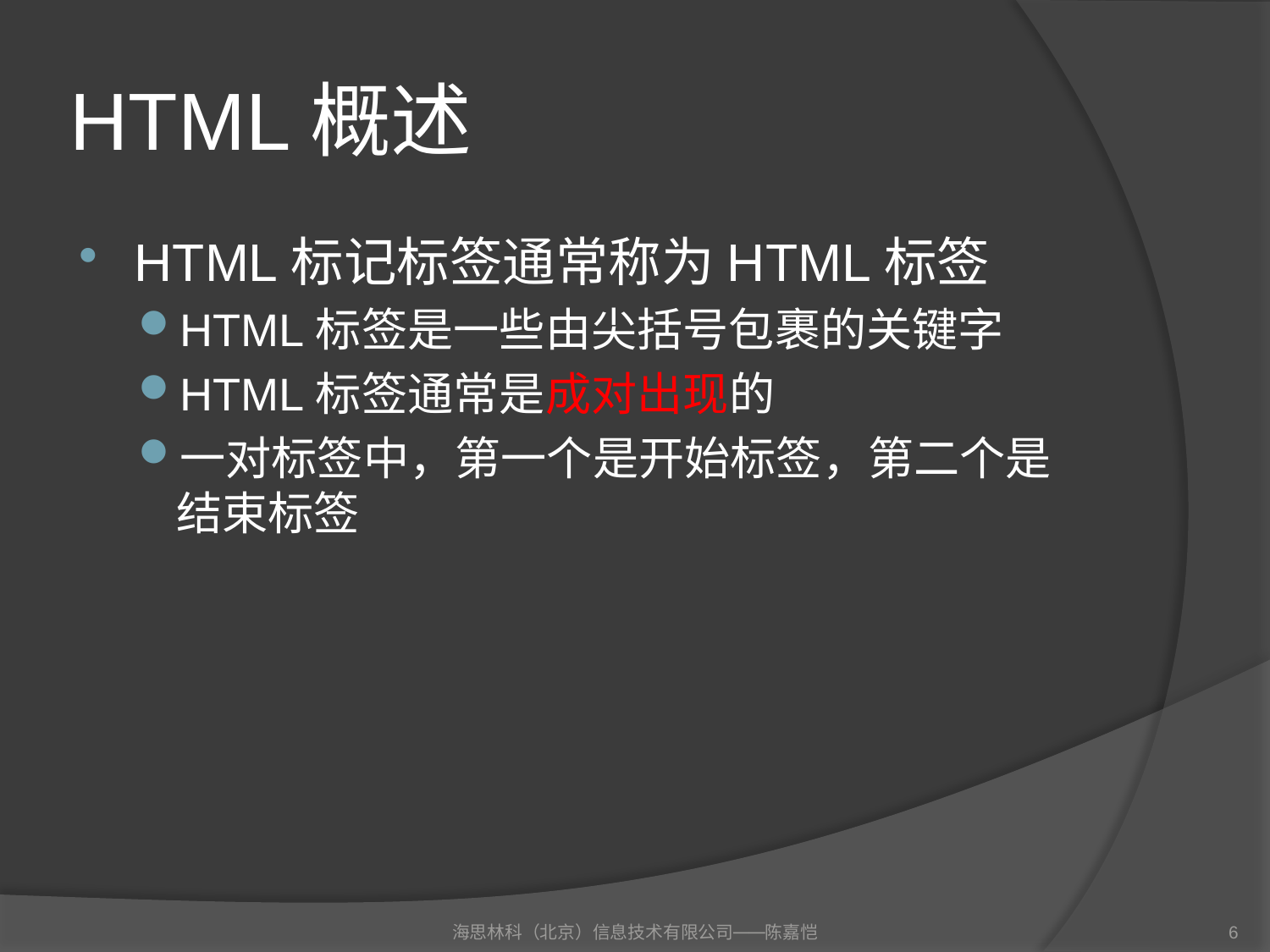

# HTML概述
HTML标记标签通常称为HTML标签
HTML标签是一些由尖括号包裹的关键字
HTML标签通常是成对出现的
一对标签中，第一个是开始标签，第二个是结束标签
海思林科（北京）信息技术有限公司——陈嘉恺
6